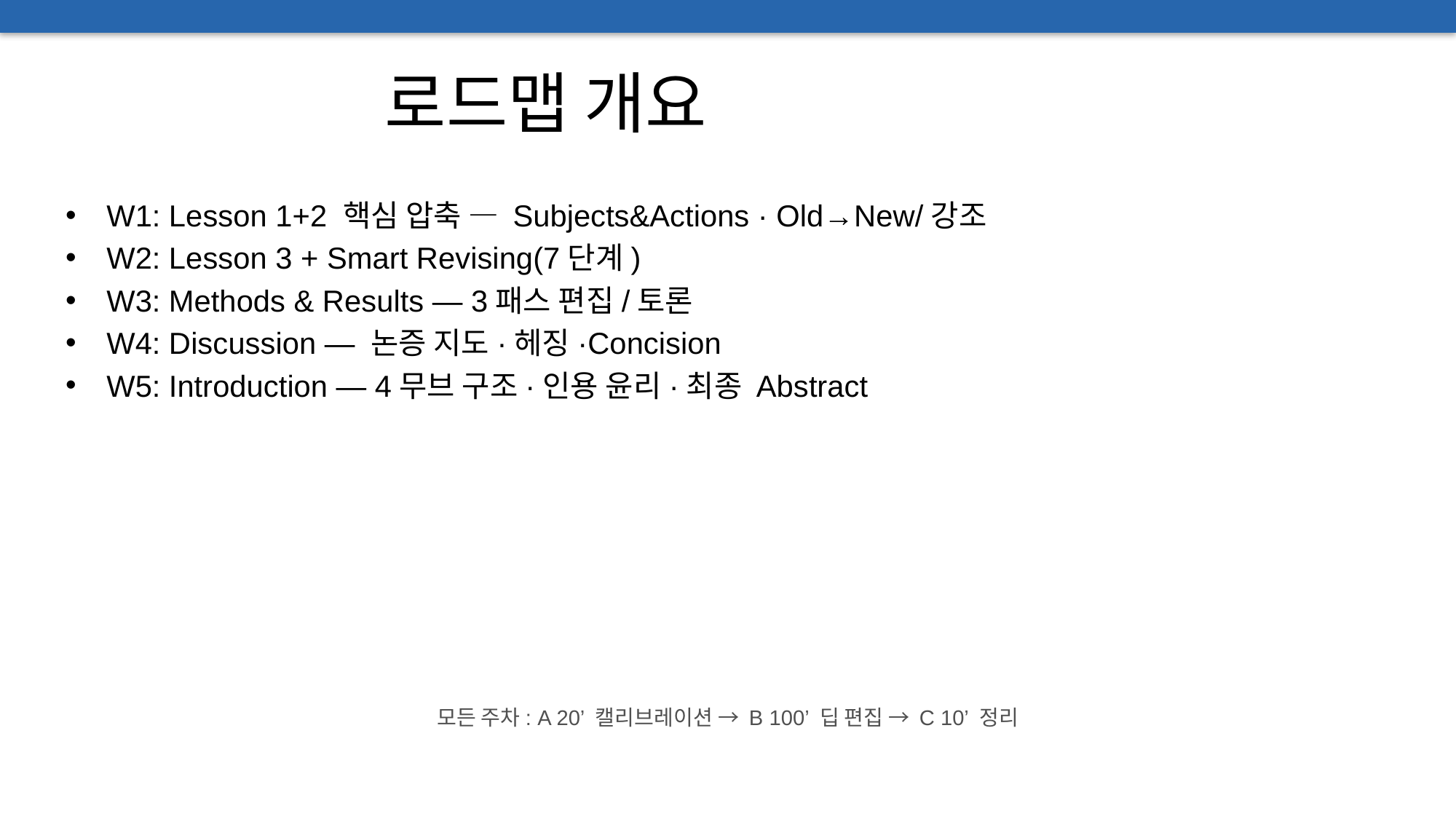

# 로드맵 개요
W1: Lesson 1+2 핵심 압축 — Subjects&Actions · Old→New/강조
W2: Lesson 3 + Smart Revising(7단계)
W3: Methods & Results — 3패스 편집/토론
W4: Discussion — 논증 지도·헤징·Concision
W5: Introduction — 4무브 구조·인용 윤리·최종 Abstract
모든 주차: A 20’ 캘리브레이션 → B 100’ 딥 편집 → C 10’ 정리